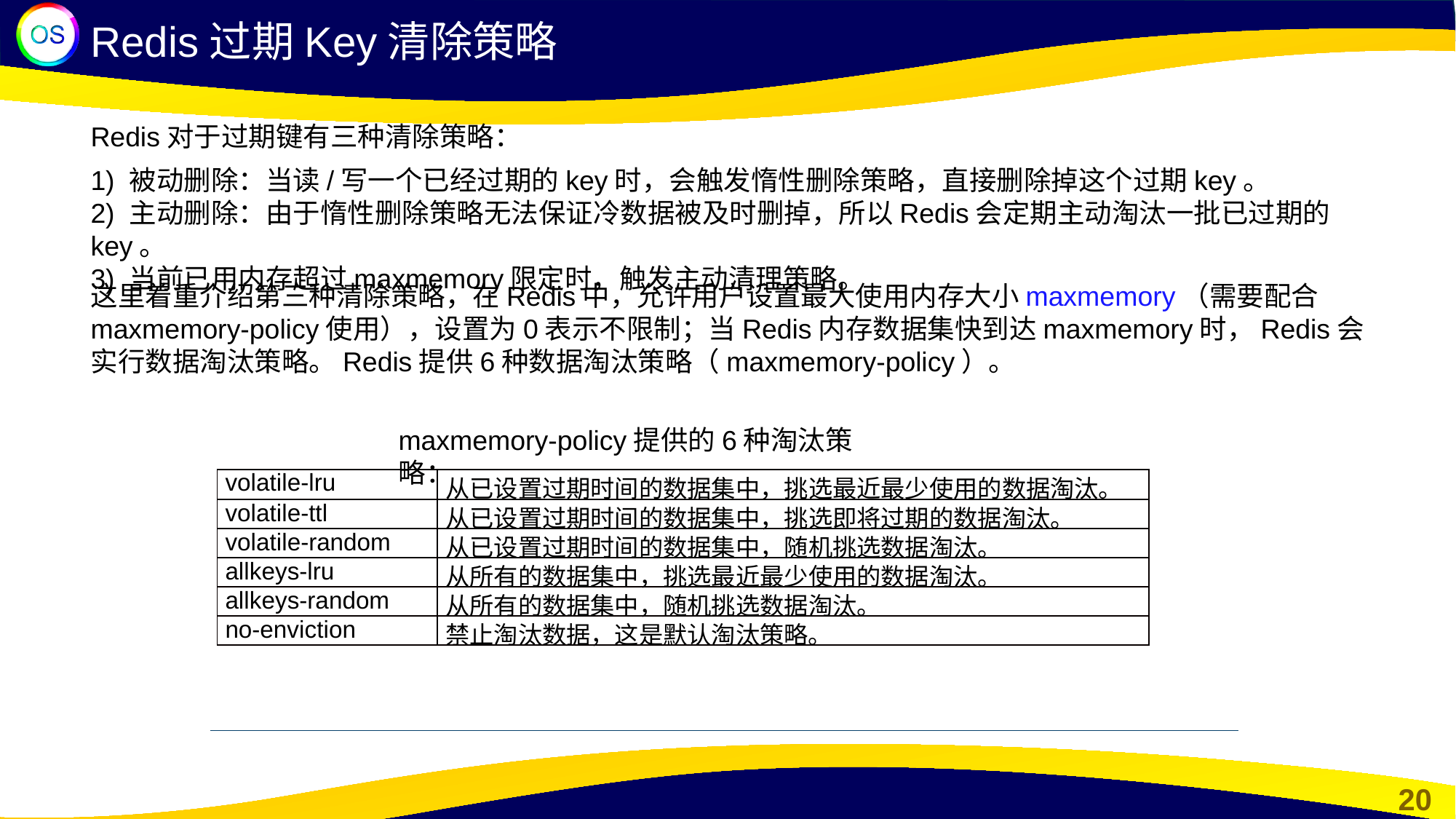

Redis过期Key清除策略
Redis对于过期键有三种清除策略：

1) 被动删除：当读/写一个已经过期的key时，会触发惰性删除策略，直接删除掉这个过期key。2) 主动删除：由于惰性删除策略无法保证冷数据被及时删掉，所以Redis会定期主动淘汰一批已过期的key。3) 当前已用内存超过maxmemory限定时，触发主动清理策略。

这里着重介绍第三种清除策略，在Redis中，允许用户设置最大使用内存大小maxmemory（需要配合maxmemory-policy使用），设置为0表示不限制；当Redis内存数据集快到达maxmemory时，Redis会实行数据淘汰策略。Redis提供6种数据淘汰策略（maxmemory-policy）。
maxmemory-policy提供的6种淘汰策略：
| volatile-lru | 从已设置过期时间的数据集中，挑选最近最少使用的数据淘汰。 |
| --- | --- |
| volatile-ttl | 从已设置过期时间的数据集中，挑选即将过期的数据淘汰。 |
| volatile-random | 从已设置过期时间的数据集中，随机挑选数据淘汰。 |
| allkeys-lru | 从所有的数据集中，挑选最近最少使用的数据淘汰。 |
| allkeys-random | 从所有的数据集中，随机挑选数据淘汰。 |
| no-enviction | 禁止淘汰数据，这是默认淘汰策略。 |